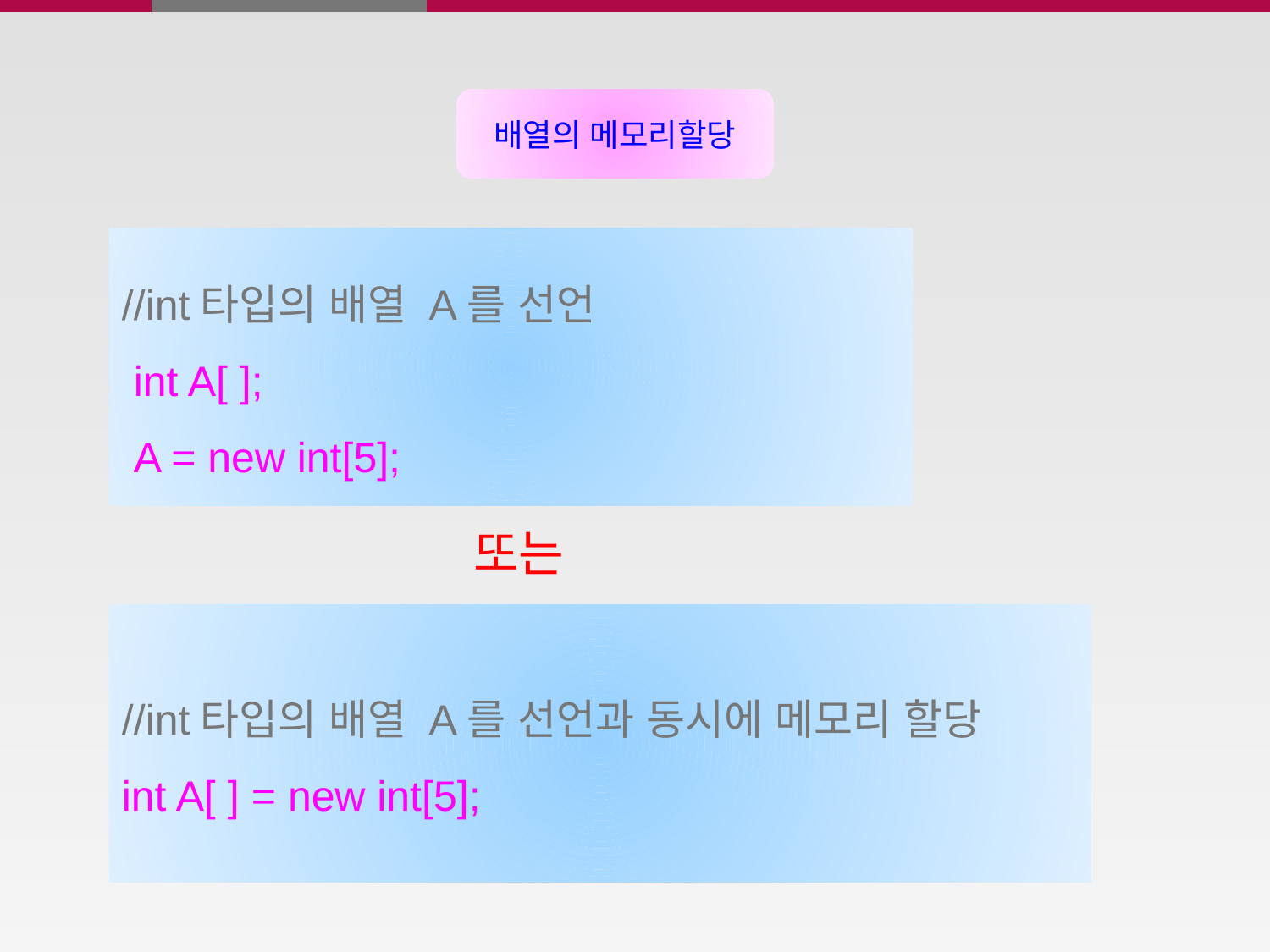

배열의 메모리할당
//int타입의 배열 A를 선언
 int A[ ];
 A = new int[5];
또는
//int타입의 배열 A를 선언과 동시에 메모리 할당
int A[ ] = new int[5];